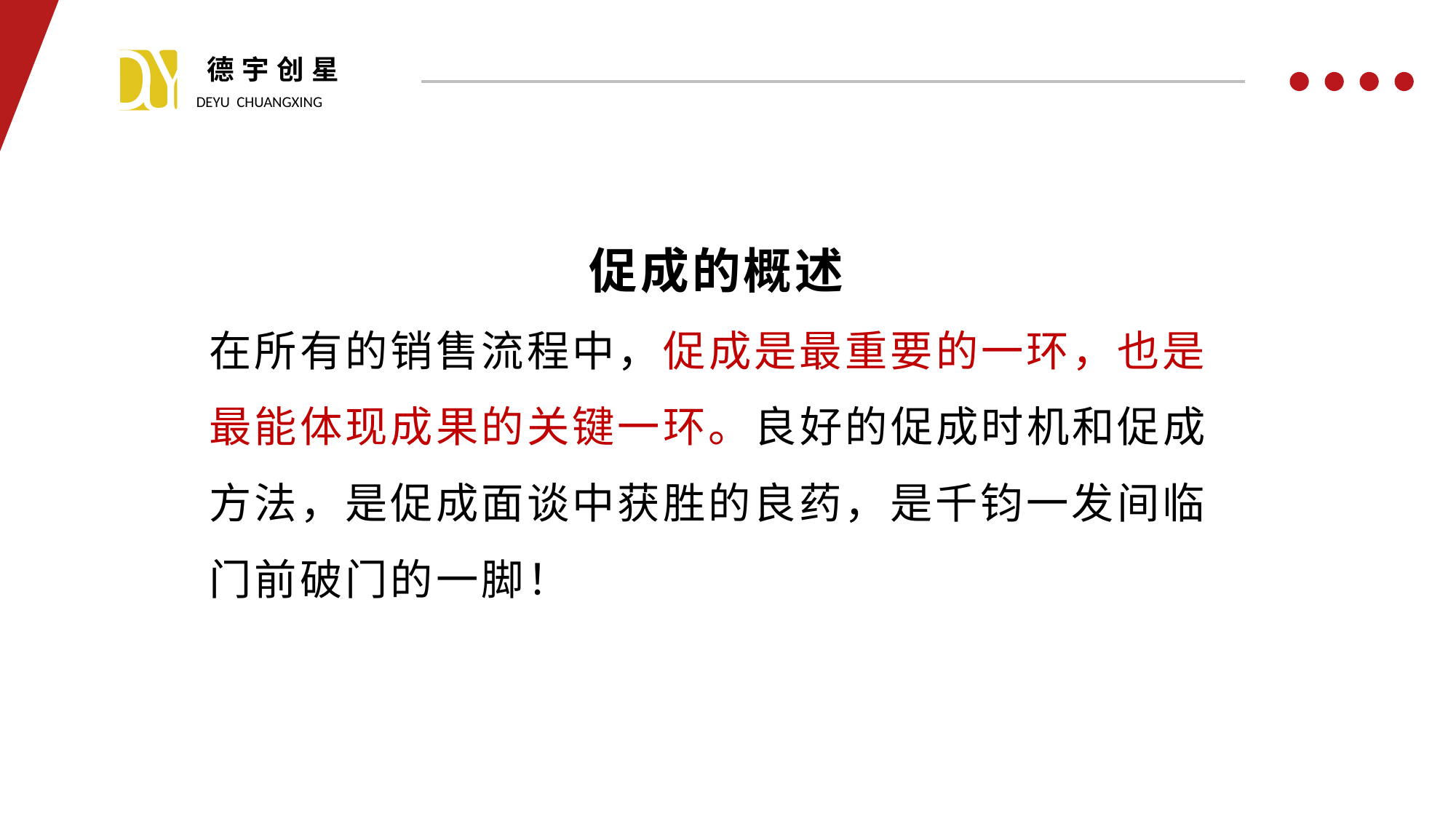

促成的概述
在所有的销售流程中，促成是最重要的一环，也是最能体现成果的关键一环。良好的促成时机和促成方法，是促成面谈中获胜的良药，是千钧一发间临门前破门的一脚！